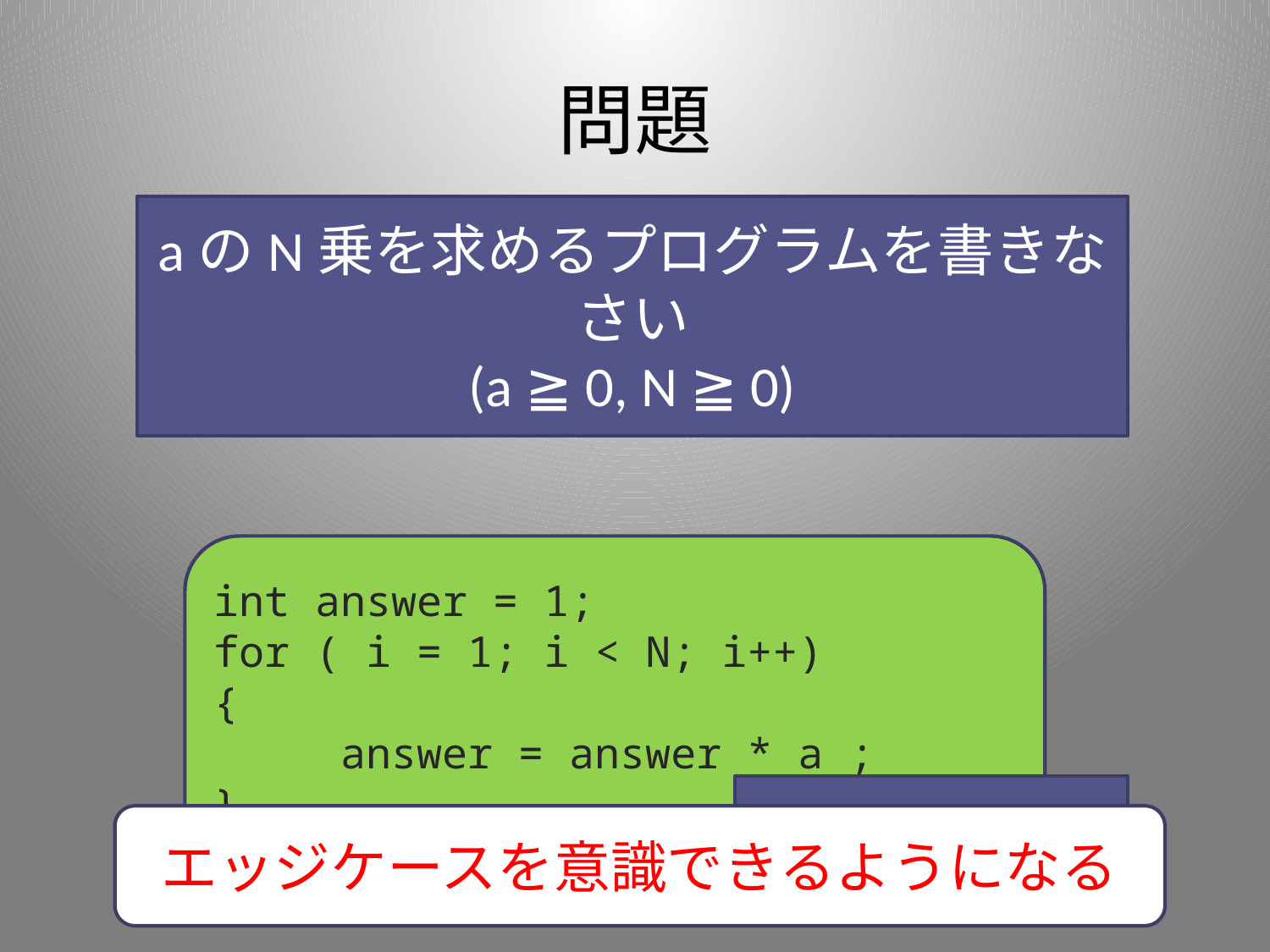

# 問題
aのN乗を求めるプログラムを書きなさい
(a ≧ 0, N ≧ 0)
int answer = 1;
for ( i = 1; i < N; i++)
{
	answer = answer * a ;
}
0の0乗は？
エッジケースを意識できるようになる